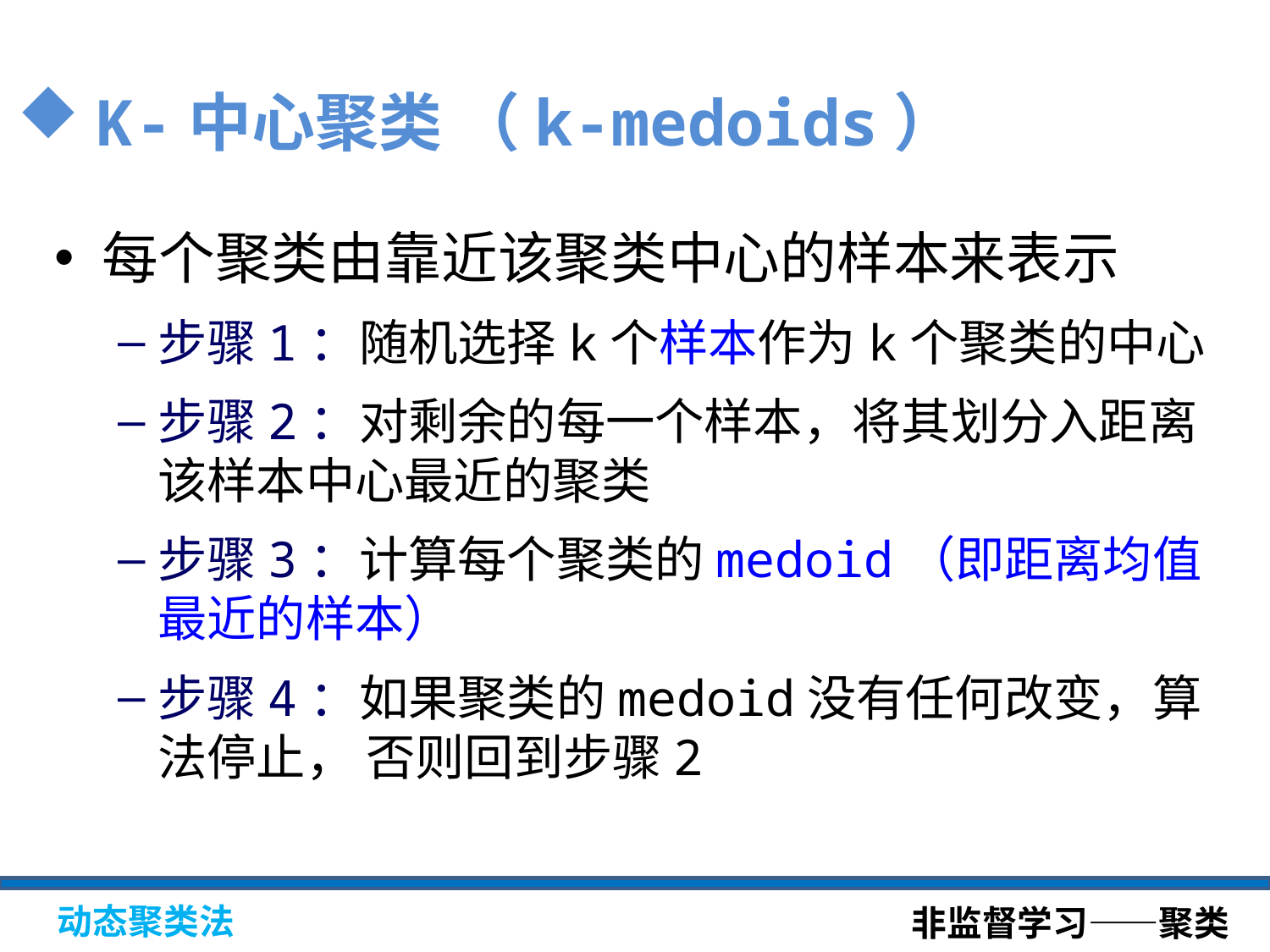

K-中心聚类 （k-medoids）
每个聚类由靠近该聚类中心的样本来表示
步骤1：随机选择k个样本作为k个聚类的中心
步骤2：对剩余的每一个样本，将其划分入距离该样本中心最近的聚类
步骤3：计算每个聚类的medoid（即距离均值最近的样本）
步骤4：如果聚类的medoid没有任何改变，算法停止， 否则回到步骤2

非监督学习——聚类
动态聚类法